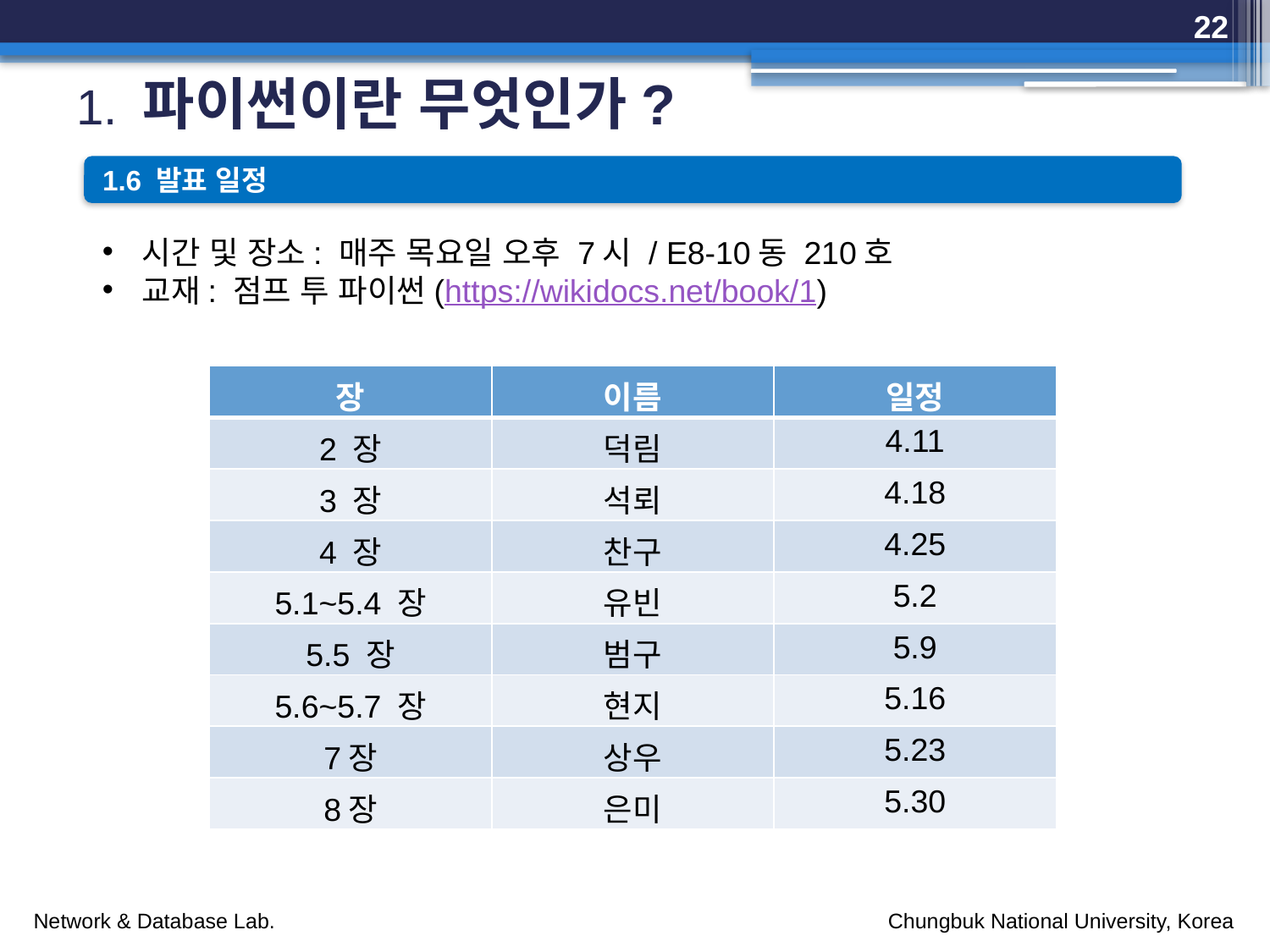

22
# 1. 파이썬이란 무엇인가?

1.6 발표 일정
시간 및 장소: 매주 목요일 오후 7시 / E8-10동 210호
교재: 점프 투 파이썬(https://wikidocs.net/book/1)
| 장 | 이름 | 일정 |
| --- | --- | --- |
| 2 장 | 덕림 | 4.11 |
| 3 장 | 석뢰 | 4.18 |
| 4 장 | 찬구 | 4.25 |
| 5.1~5.4 장 | 유빈 | 5.2 |
| 5.5 장 | 범구 | 5.9 |
| 5.6~5.7 장 | 현지 | 5.16 |
| 7장 | 상우 | 5.23 |
| 8장 | 은미 | 5.30 |